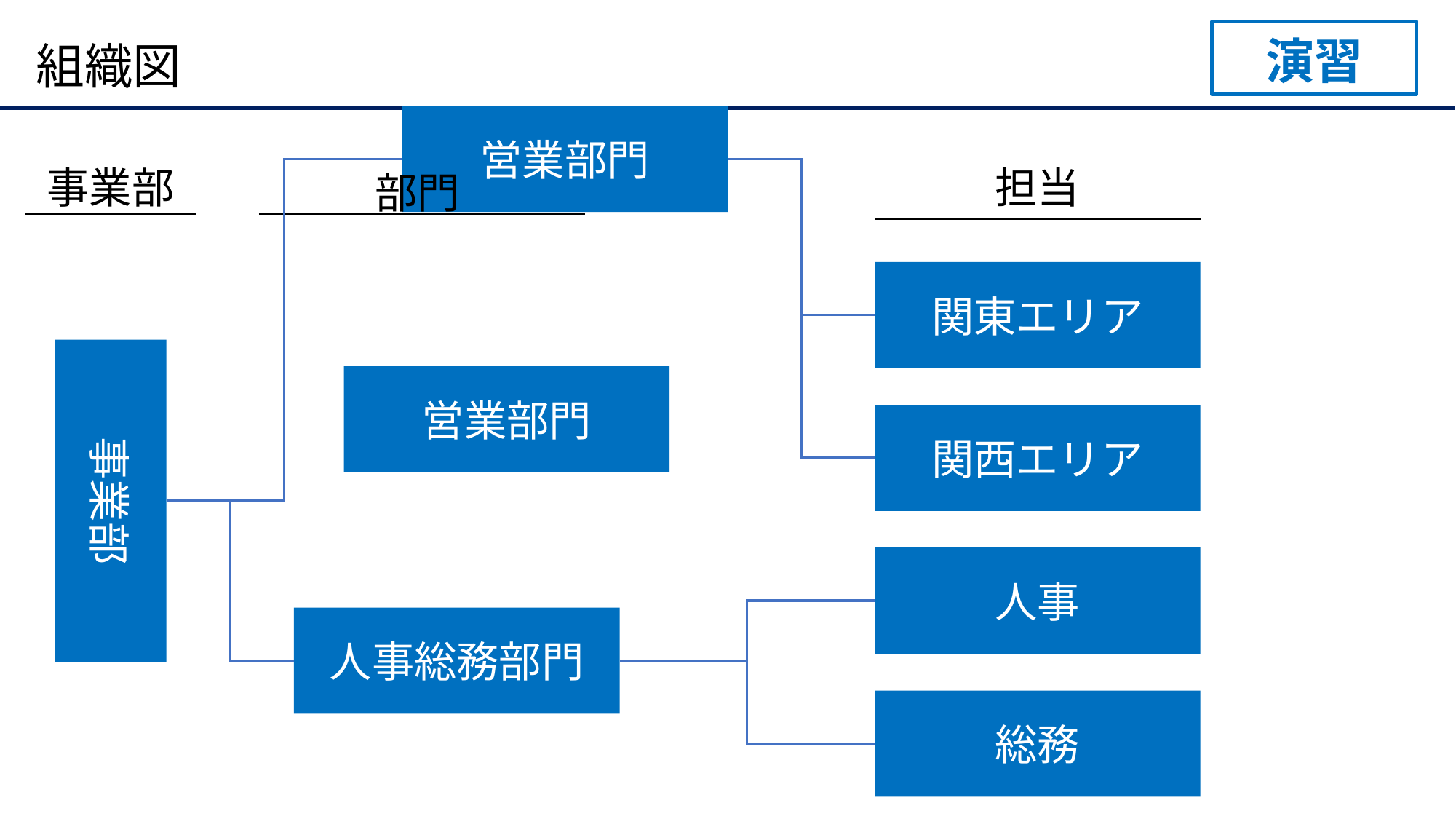

演習
# 組織図
営業部門
事業部
担当
部門
関東エリア
事業部
営業部門
関西エリア
人事
人事総務部門
総務